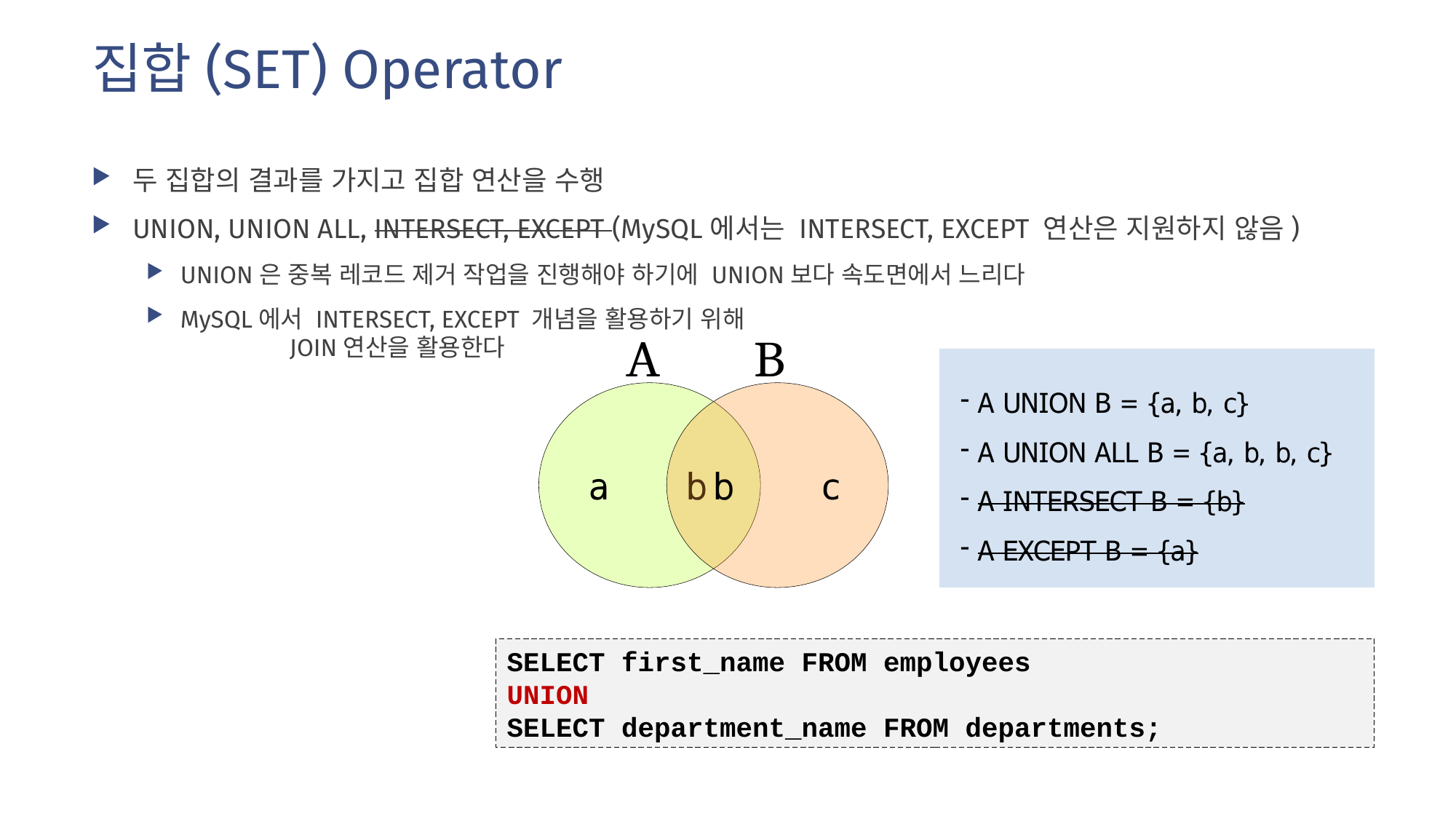

# 집합(SET) Operator
두 집합의 결과를 가지고 집합 연산을 수행
UNION, UNION ALL, INTERSECT, EXCEPT (MySQL에서는 INTERSECT, EXCEPT 연산은 지원하지 않음)
UNION은 중복 레코드 제거 작업을 진행해야 하기에 UNION보다 속도면에서 느리다
MySQL에서 INTERSECT, EXCEPT 개념을 활용하기 위해
	JOIN연산을 활용한다

A
B
 A UNION B = {a, b, c}
 A UNION ALL B = {a, b, b, c}
 A INTERSECT B = {b}
 A EXCEPT B = {a}
a       b
b        c
SELECT first_name FROM employees
UNION
SELECT department_name FROM departments;